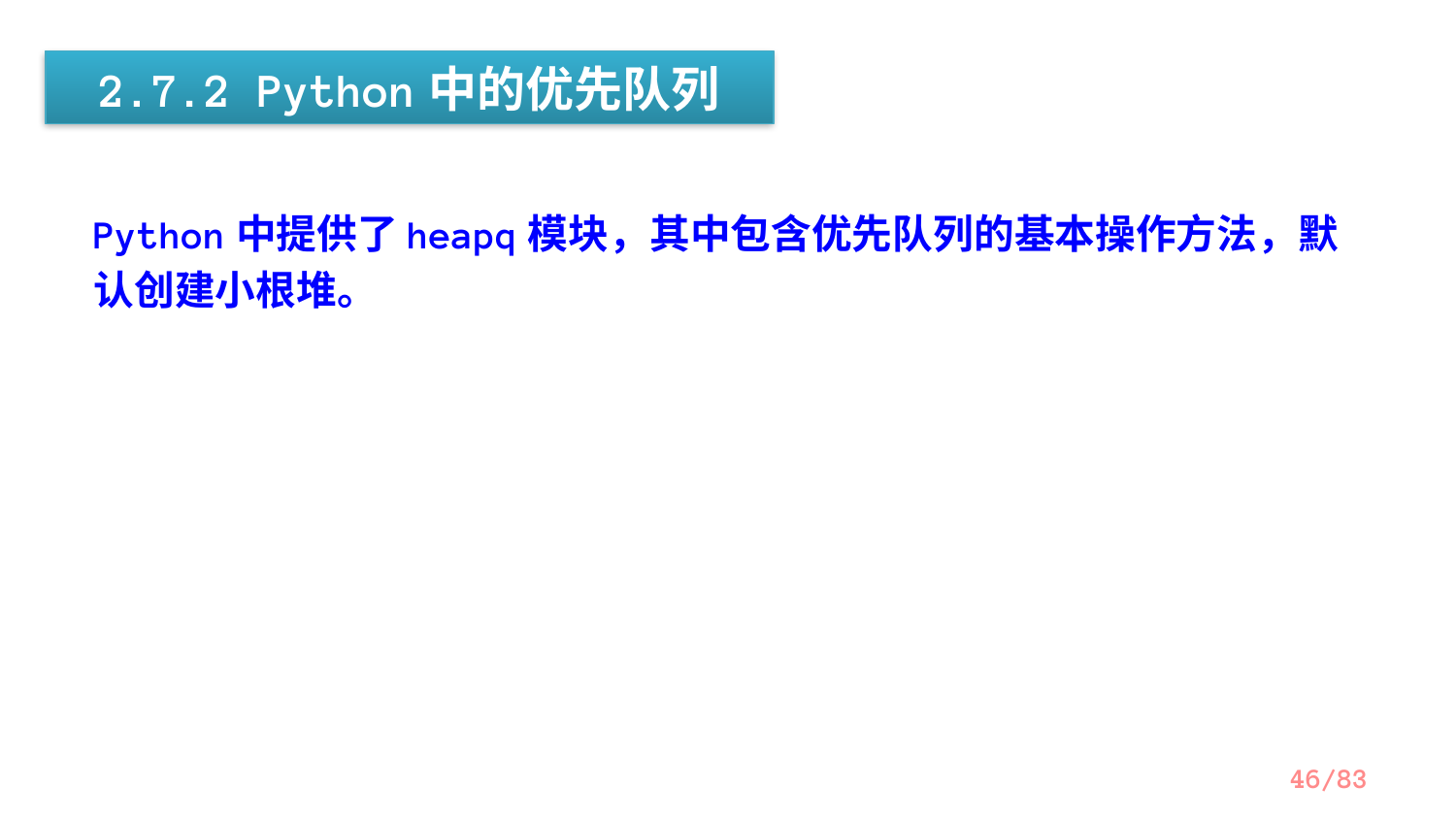

2.7.2 Python中的优先队列
Python中提供了heapq模块，其中包含优先队列的基本操作方法，默认创建小根堆。
46/83